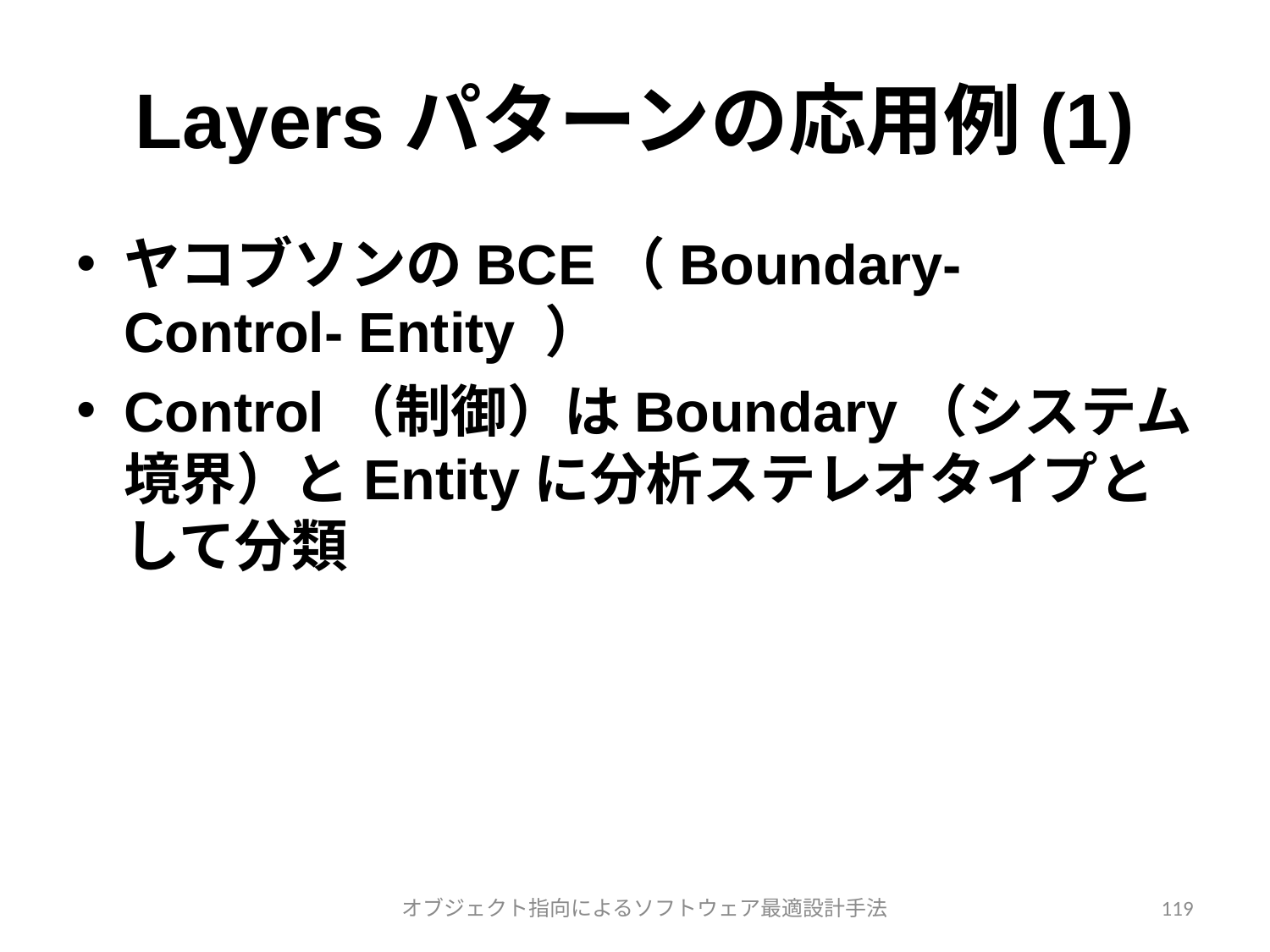

# Layersパターンの応用例(1)
ヤコブソンのBCE（Boundary- Control- Entity ）
Control（制御）はBoundary（システム境界）とEntityに分析ステレオタイプとして分類
オブジェクト指向によるソフトウェア最適設計手法
119